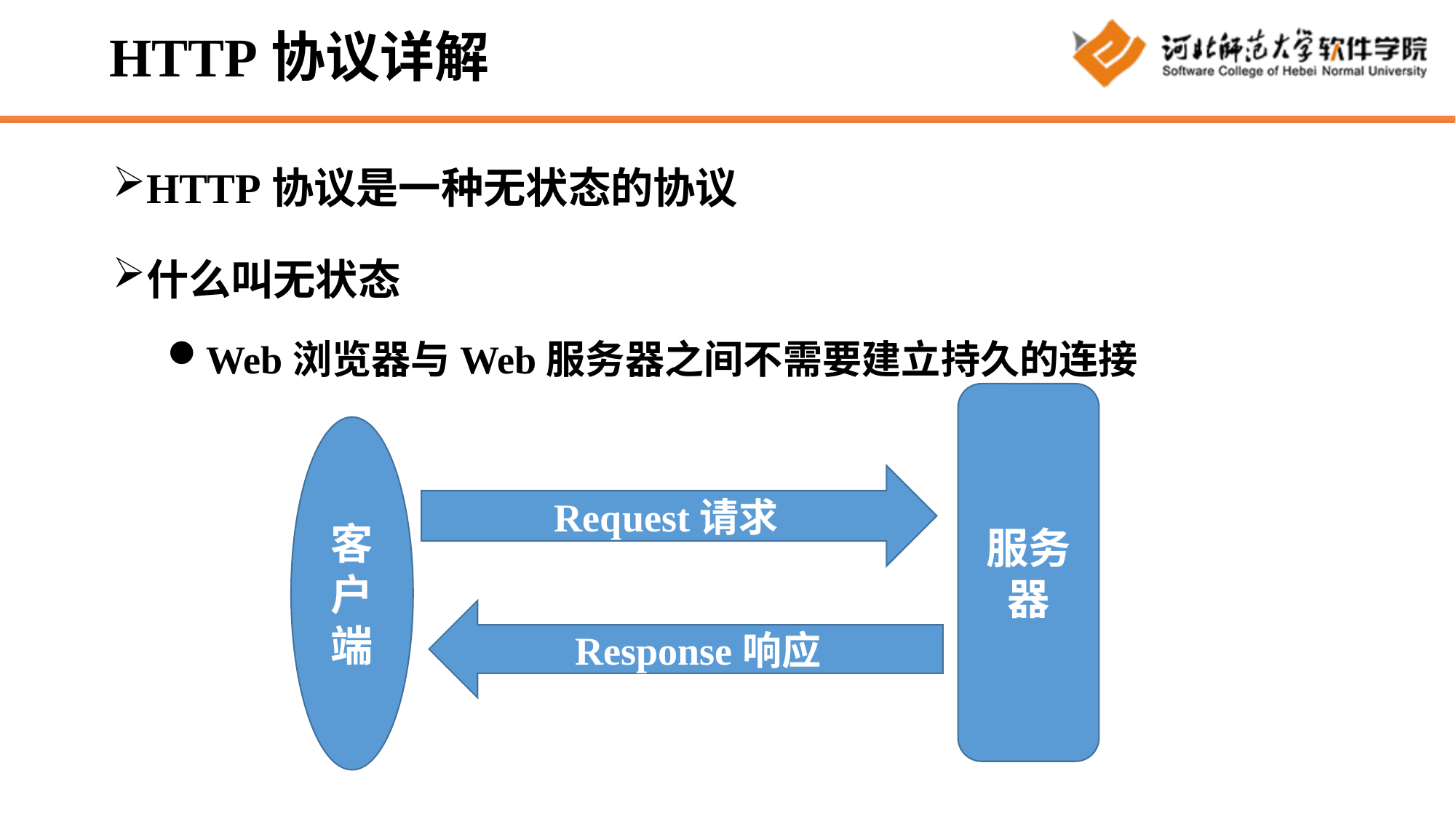

# HTTP协议详解
HTTP协议是一种无状态的协议
什么叫无状态
Web浏览器与Web服务器之间不需要建立持久的连接
服务器
客户端
Request请求
Response响应